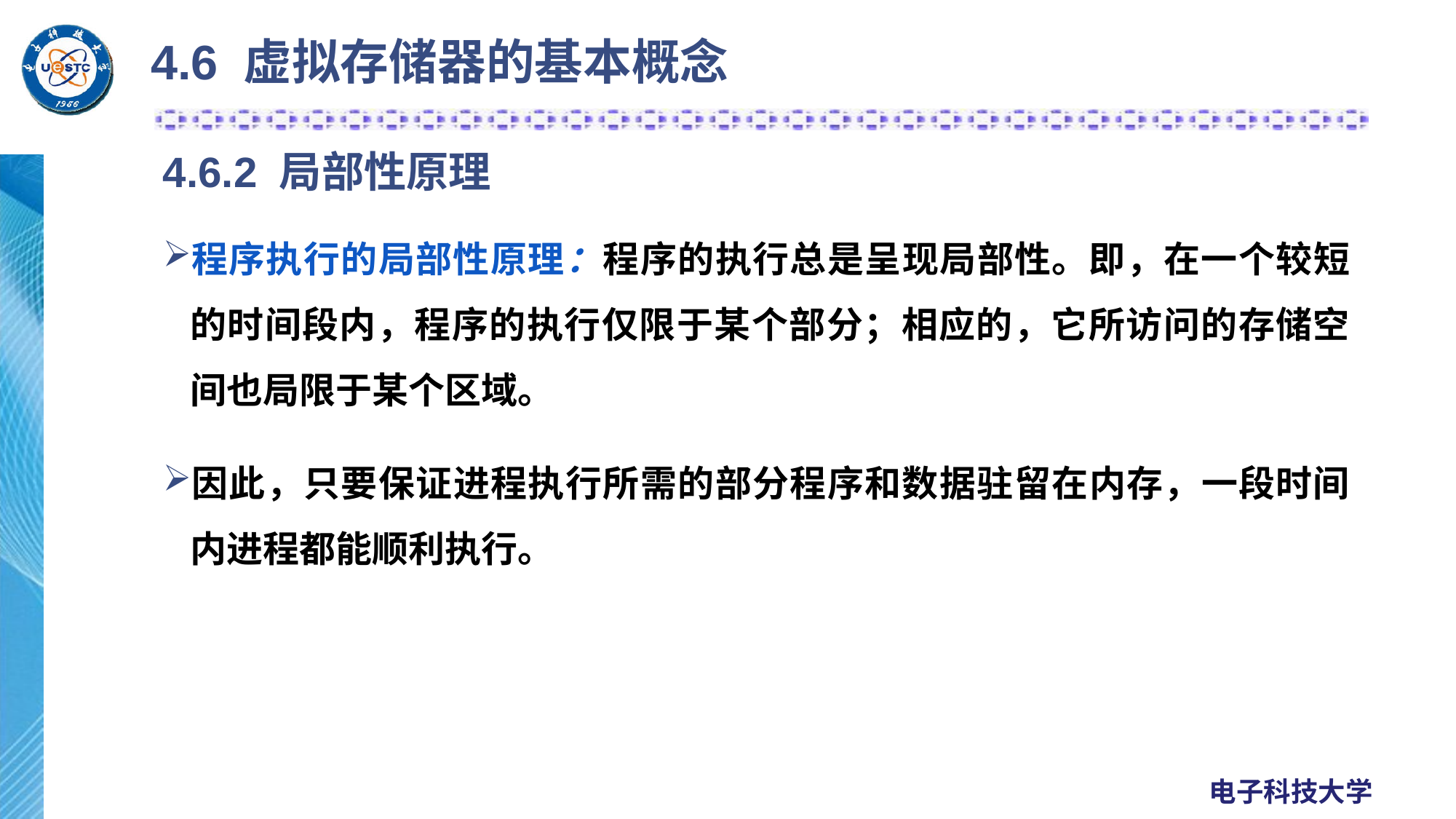

4.6 虚拟存储器的基本概念
4.6.2 局部性原理
程序执行的局部性原理：程序的执行总是呈现局部性。即，在一个较短的时间段内，程序的执行仅限于某个部分；相应的，它所访问的存储空间也局限于某个区域。
因此，只要保证进程执行所需的部分程序和数据驻留在内存，一段时间内进程都能顺利执行。